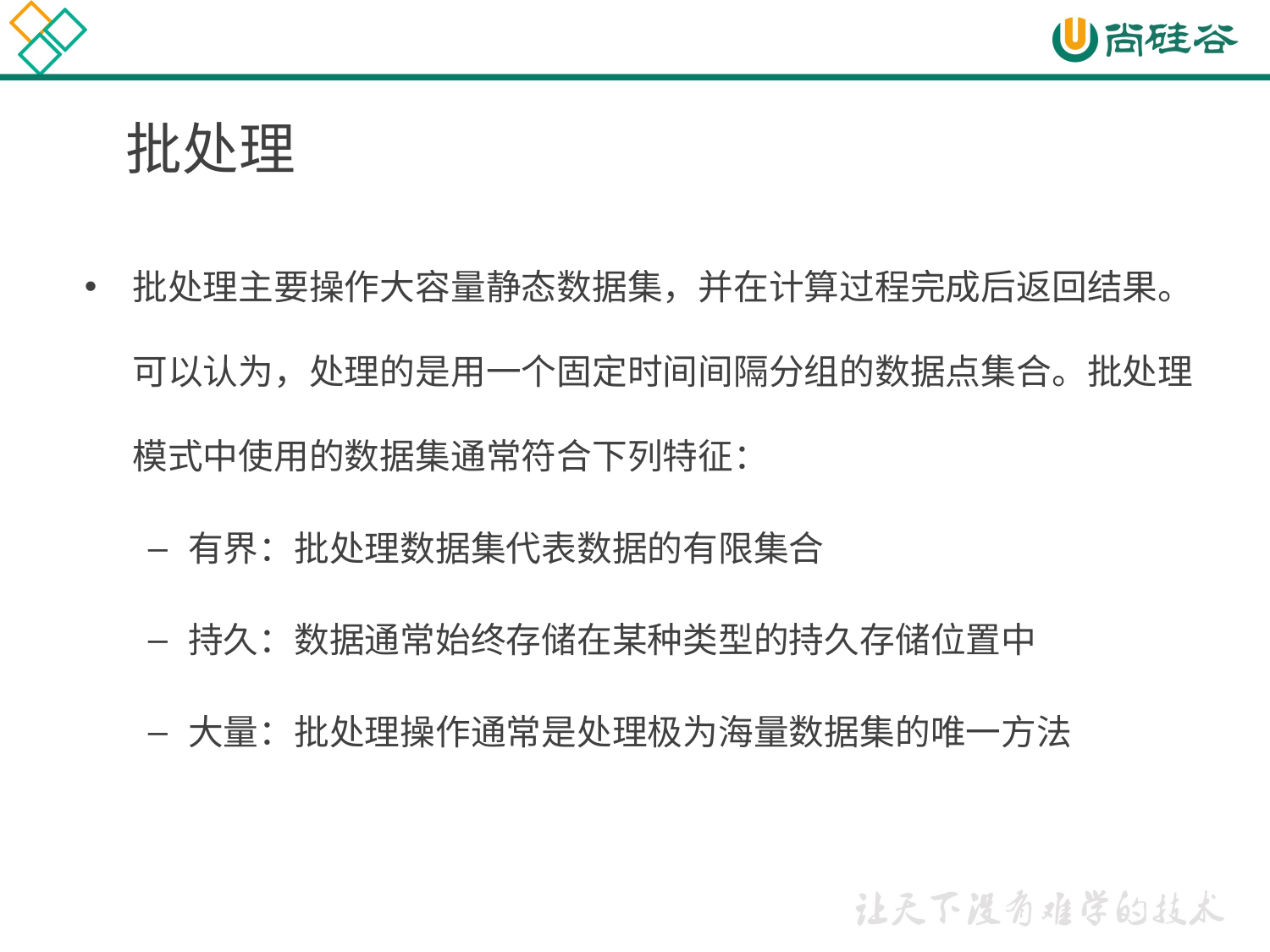

# 批处理
批处理主要操作大容量静态数据集，并在计算过程完成后返回结果。可以认为，处理的是用一个固定时间间隔分组的数据点集合。批处理模式中使用的数据集通常符合下列特征：
有界：批处理数据集代表数据的有限集合
持久：数据通常始终存储在某种类型的持久存储位置中
大量：批处理操作通常是处理极为海量数据集的唯一方法